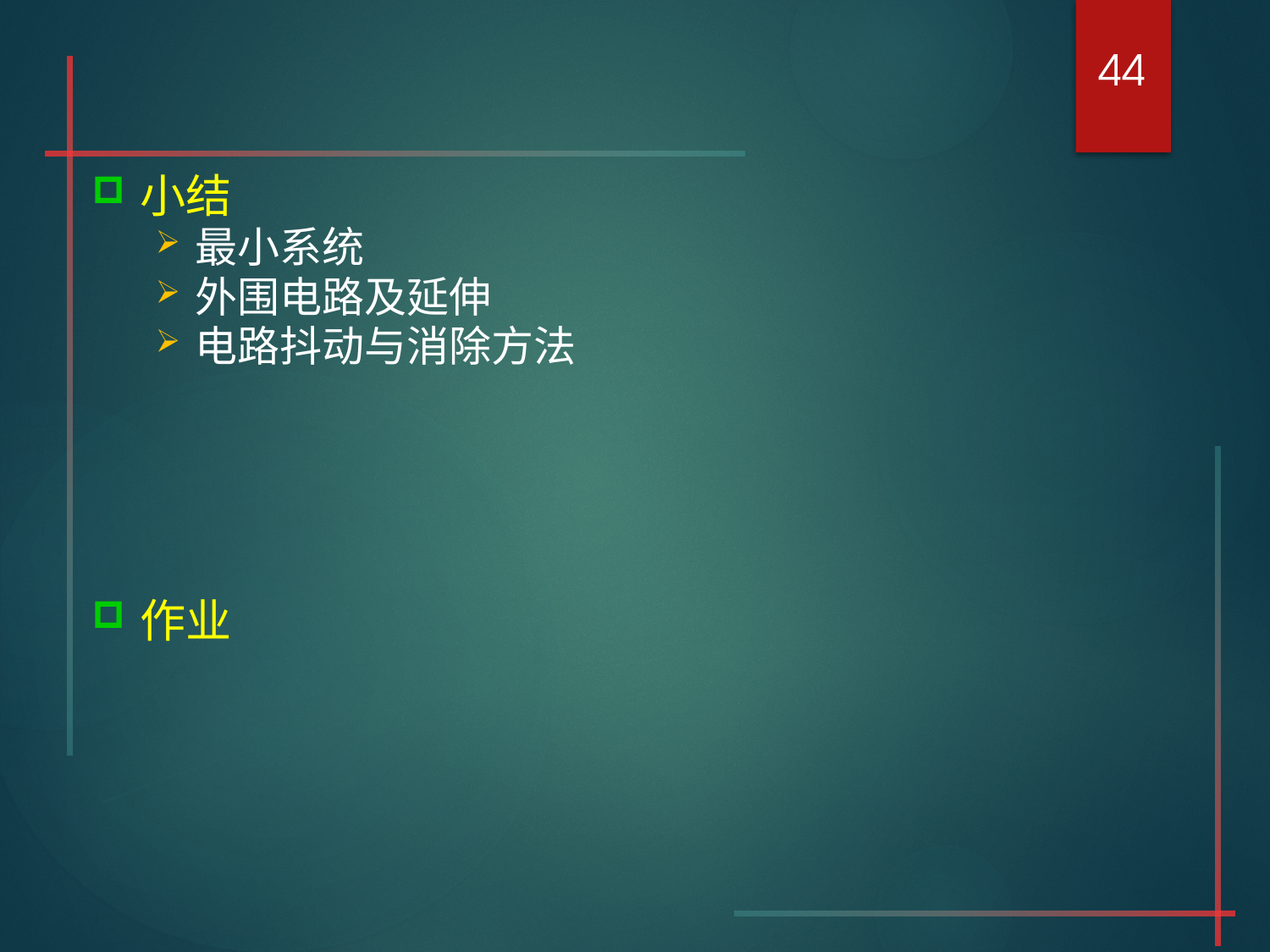

44
#
小结
最小系统
外围电路及延伸
电路抖动与消除方法

作业